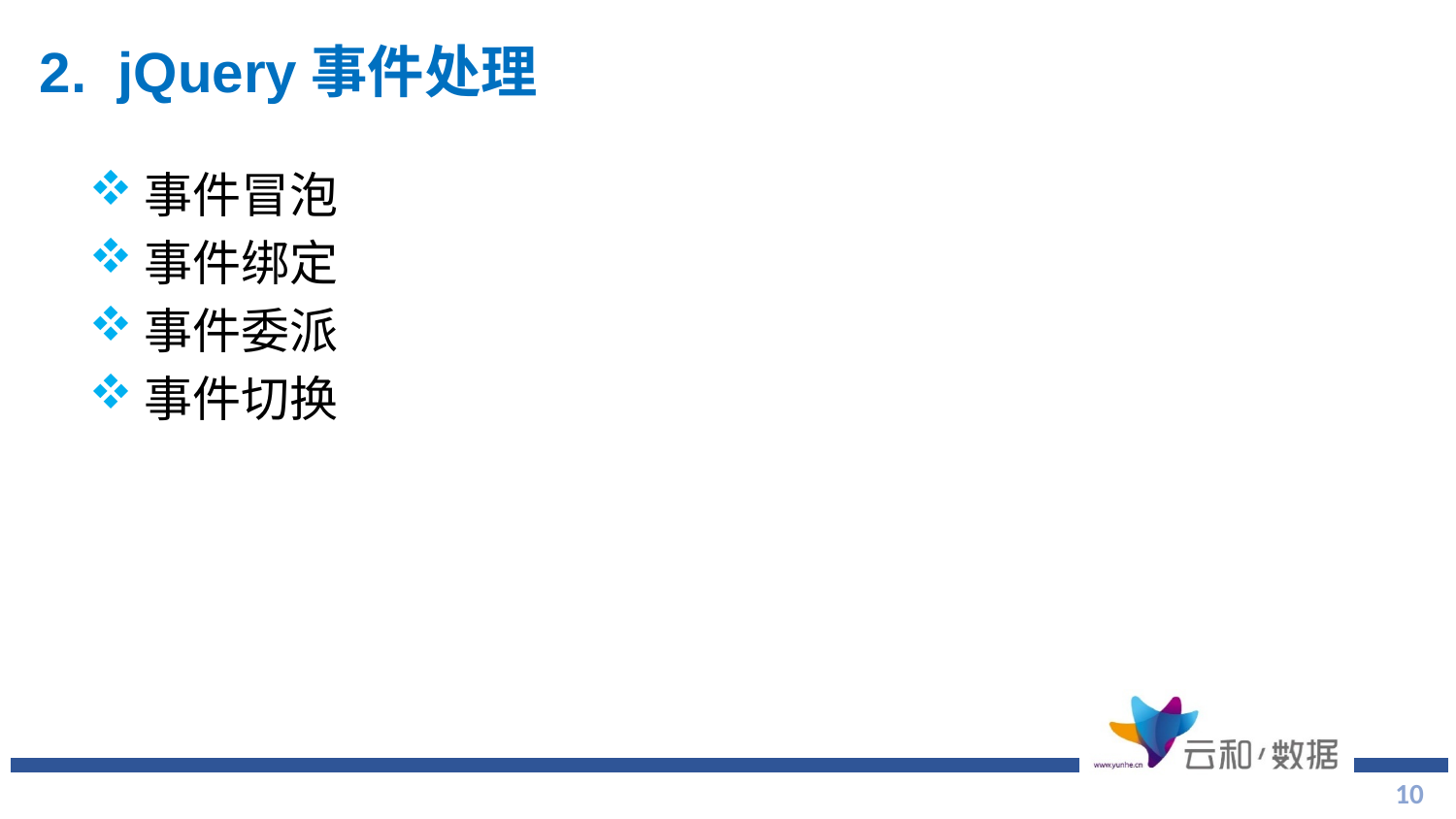

# 2.  jQuery事件处理
事件冒泡
事件绑定
事件委派
事件切换

10